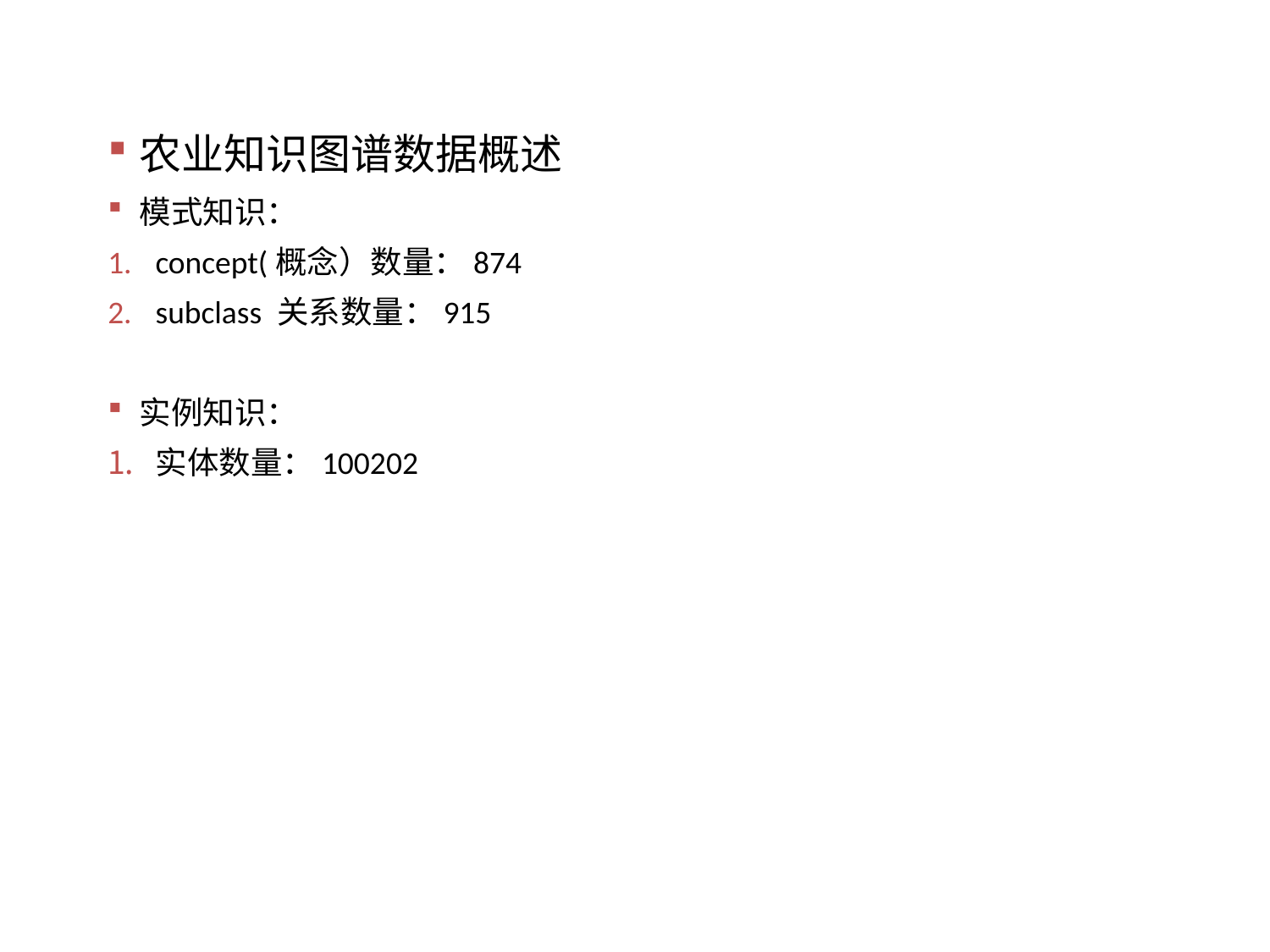

农业知识图谱数据概述
模式知识：
concept(概念）数量：874
subclass 关系数量：915

实例知识：
实体数量：100202